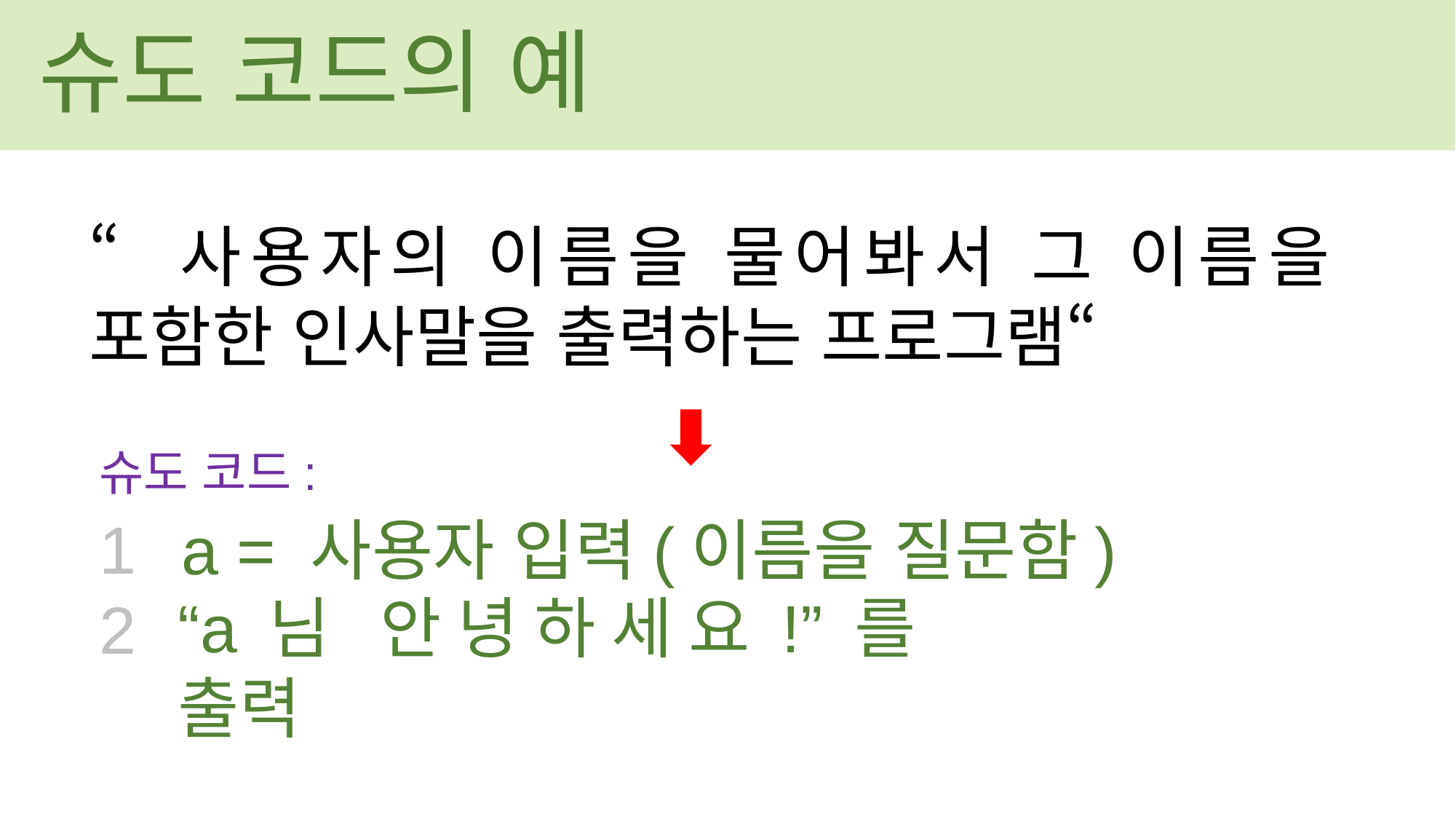

슈도 코드의 예
“사용자의 이름을 물어봐서 그 이름을 포함한 인사말을 출력하는 프로그램“

슈도 코드:
1
2
a = 사용자 입력(이름을 질문함)
“a님 안녕하세요!”를 출력